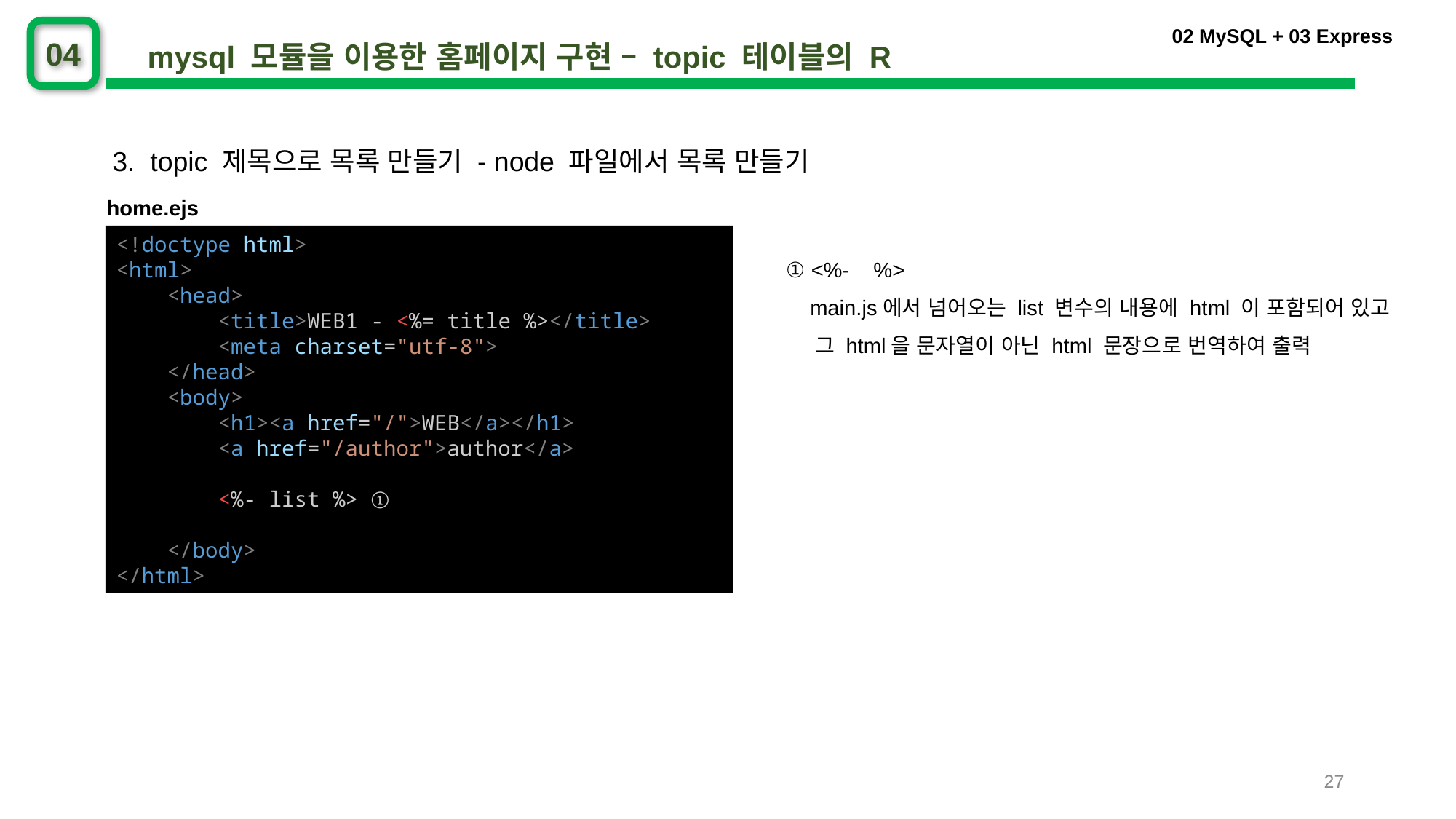

02 MySQL + 03 Express
04
mysql 모듈을 이용한 홈페이지 구현 – topic 테이블의 R

3.  topic 제목으로 목록 만들기 - node 파일에서 목록 만들기
home.ejs
<!doctype html>
<html>
    <head>
        <title>WEB1 - <%= title %></title>
        <meta charset="utf-8">
    </head>
    <body>
        <h1><a href="/">WEB</a></h1>
        <a href="/author">author</a>
        <%- list %> ①
    </body>
</html>
① <%-    %>
    main.js에서 넘어오는 list 변수의 내용에 html 이 포함되어 있고
    그 html을 문자열이 아닌 html 문장으로 번역하여 출력

27